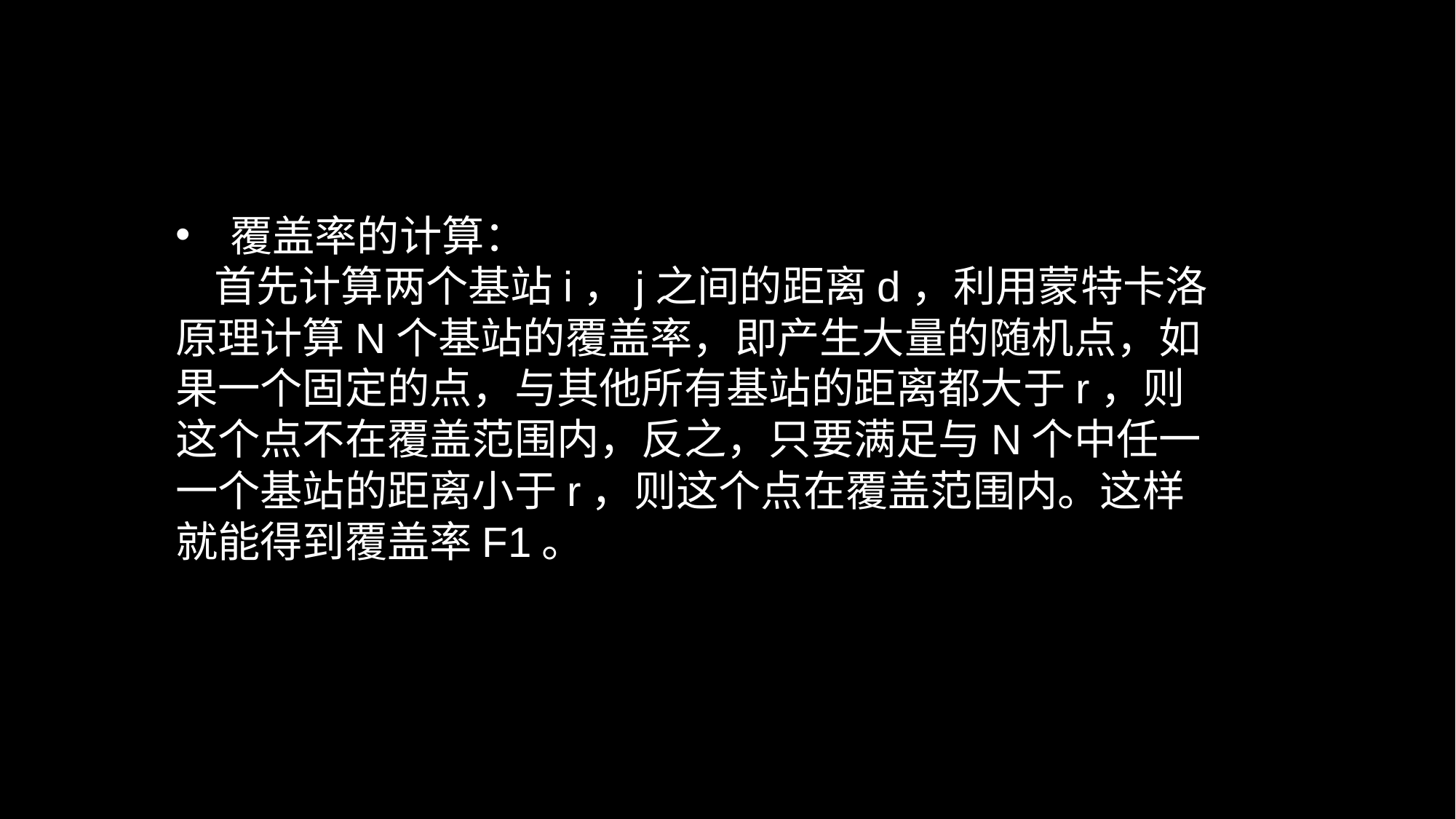

覆盖率的计算：
   首先计算两个基站i，j之间的距离d，利用蒙特卡洛原理计算N个基站的覆盖率，即产生大量的随机点，如果一个固定的点，与其他所有基站的距离都大于r，则这个点不在覆盖范围内，反之，只要满足与N个中任一一个基站的距离小于r，则这个点在覆盖范围内。这样就能得到覆盖率F1。